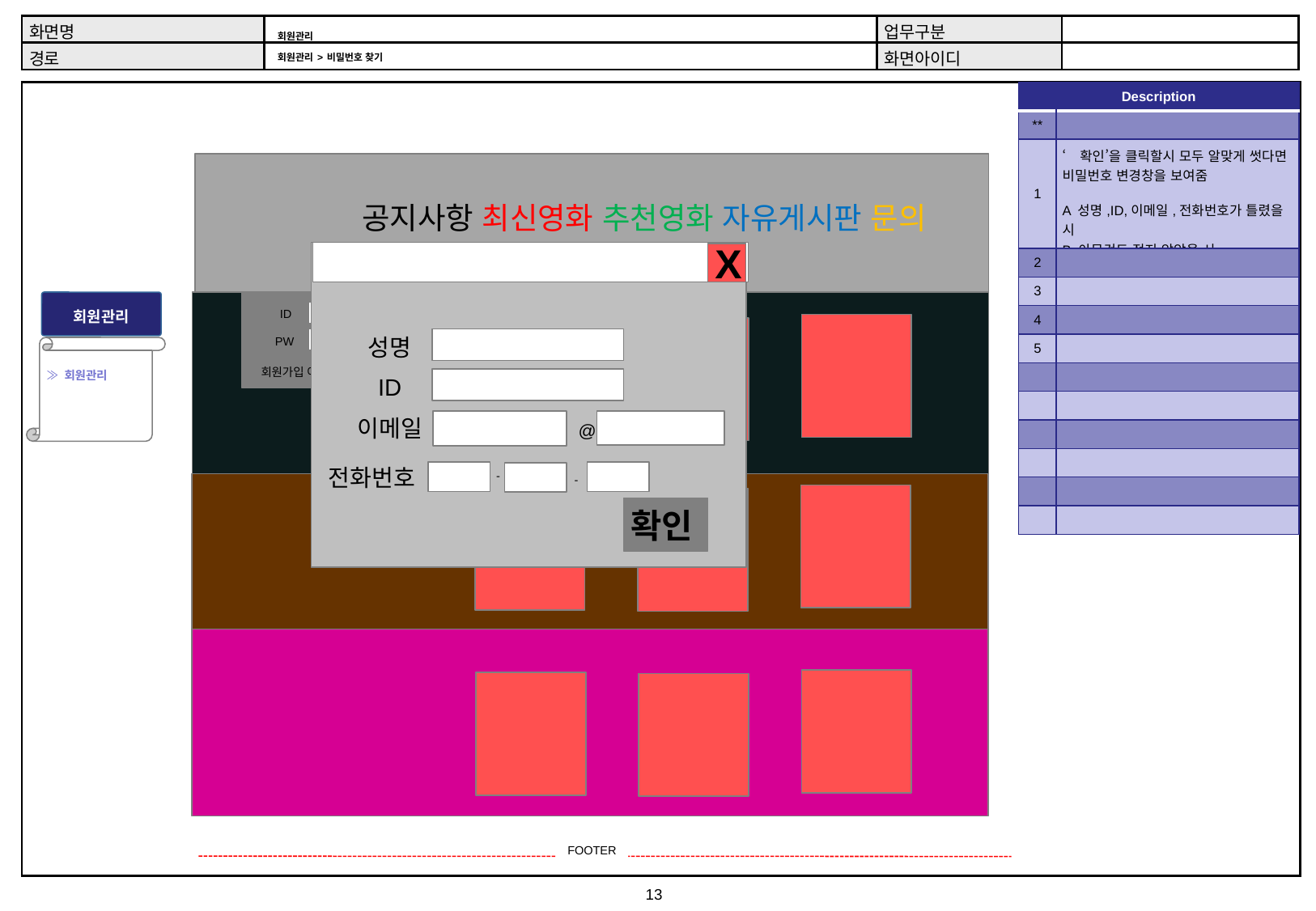

# 회원관리 회원관리 > 비밀번호 찾기
| Description |  |
| --- | --- |
| \*\* |  |
| 1 | ‘확인’을 클릭할시 모두 알맞게 썻다면 비밀번호 변경창을 보여줌 A 성명,ID,이메일,전화번호가 틀렸을 시 B 아무것도 적지 않았을 시 |
| 2 |  |
| 3 |  |
| 4 |  |
| 5 |  |
|  |  |
|  |  |
|  |  |
|  |  |
|  |  |
|  |  |

공지사항 최신영화 추천영화 자유게시판 문의

X

회원관리

ID

로그인

성명
PW

≫ 회원관리
회원가입 아이디찾기 비밀번호찾기
ID

이메일

@
전화번호

-

-

확인